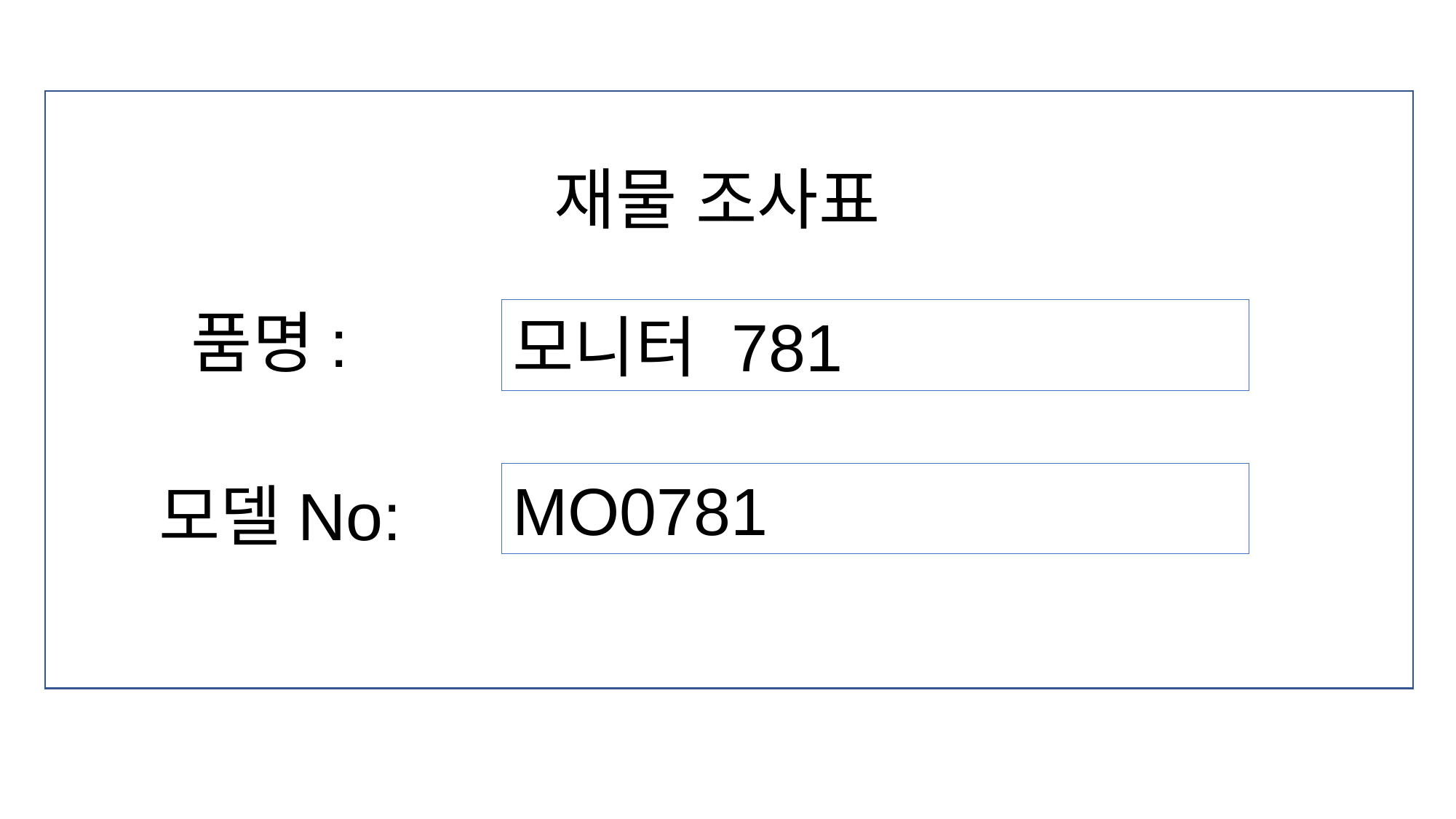

재물 조사표
품명:
모니터 781
MO0781
모델No: